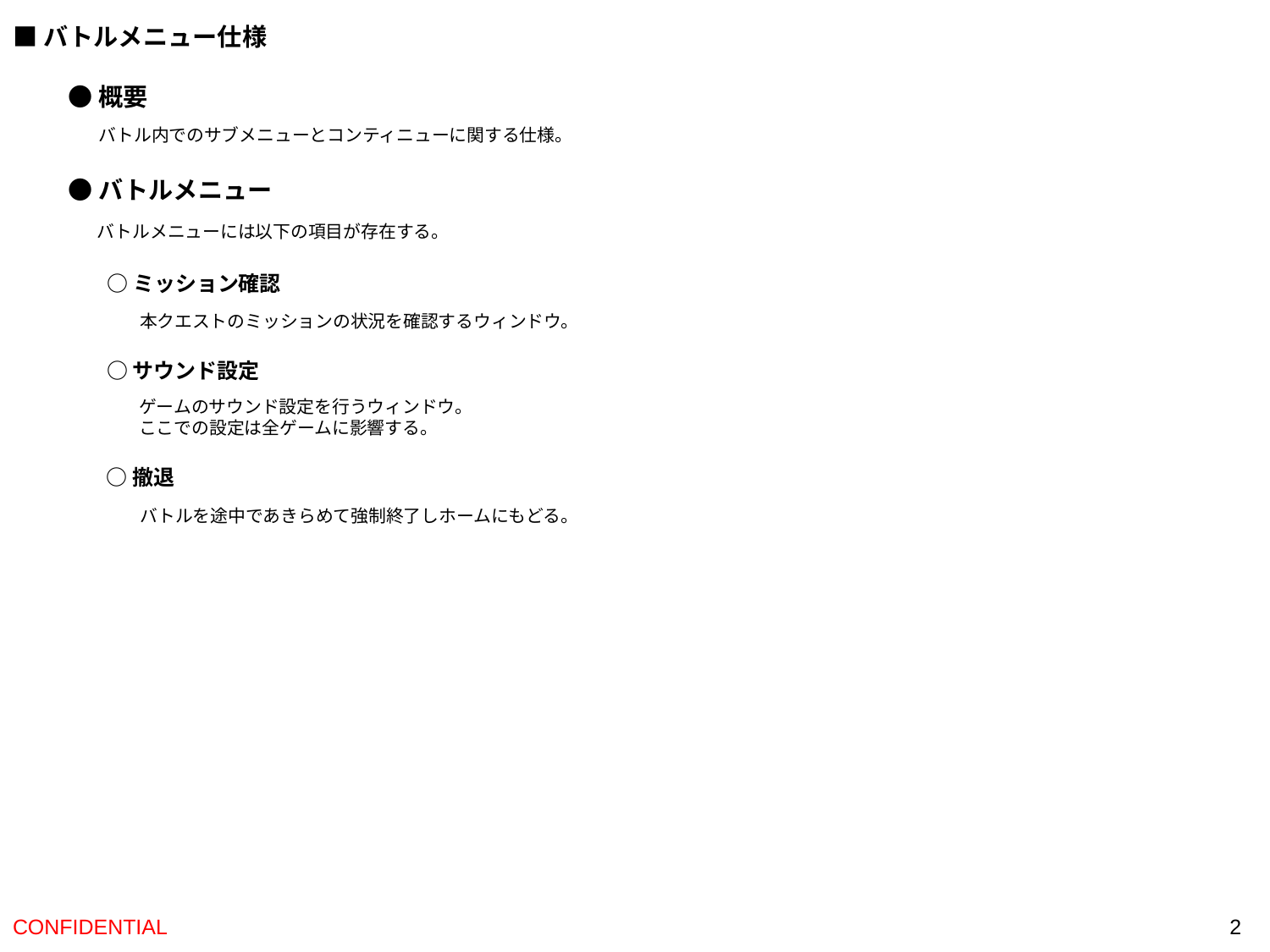

■バトルメニュー仕様
●概要
バトル内でのサブメニューとコンティニューに関する仕様。
●バトルメニュー
バトルメニューには以下の項目が存在する。
○ミッション確認
本クエストのミッションの状況を確認するウィンドウ。
○サウンド設定
ゲームのサウンド設定を行うウィンドウ。
ここでの設定は全ゲームに影響する。
○撤退
バトルを途中であきらめて強制終了しホームにもどる。
2
CONFIDENTIAL